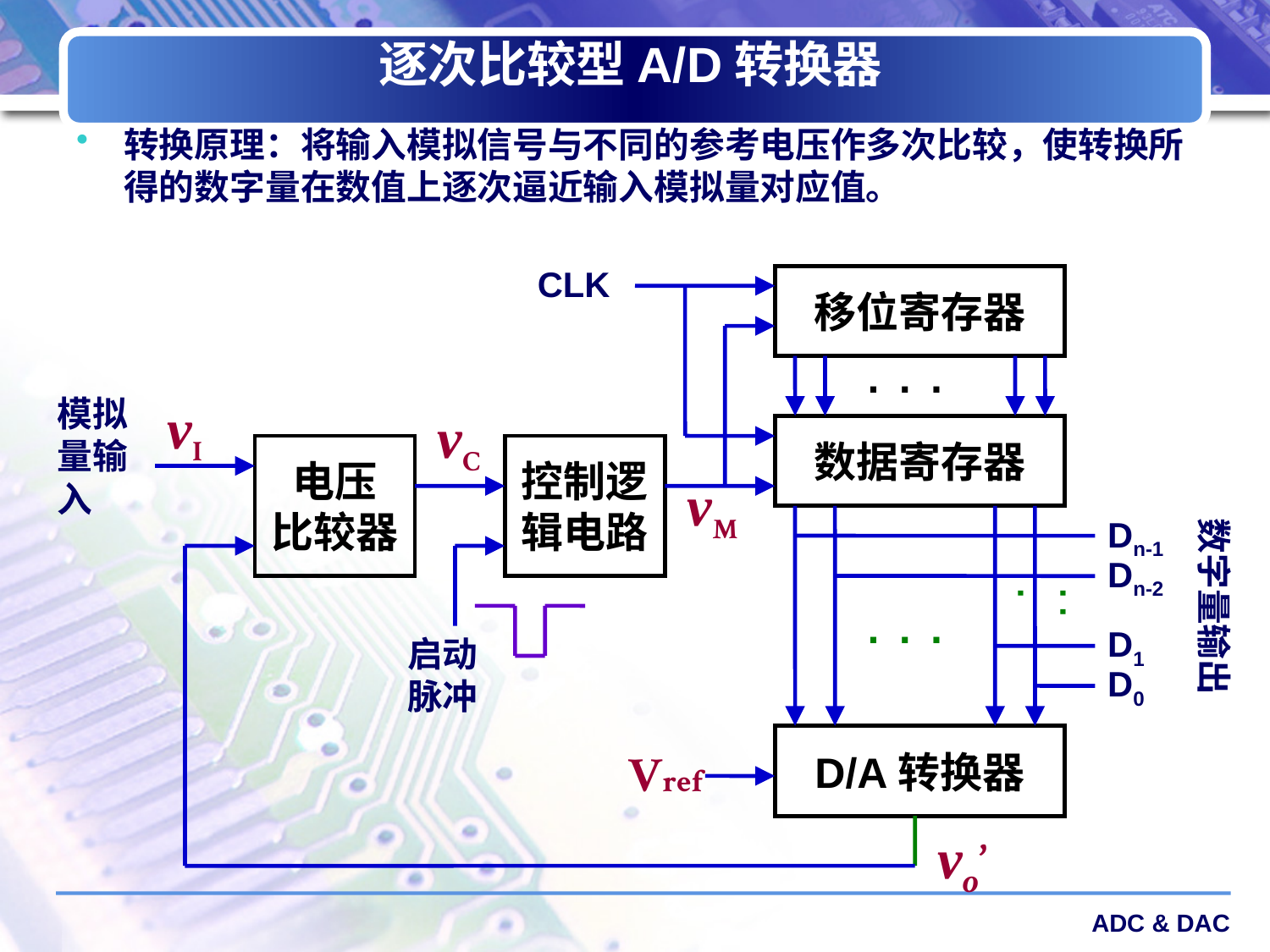

# 逐次比较型A/D转换器
转换原理：将输入模拟信号与不同的参考电压作多次比较，使转换所得的数字量在数值上逐次逼近输入模拟量对应值。
CLK
移位寄存器

·  ·  ·

模拟量输入
vI
vC
数据寄存器
电压
比较器
控制逻
辑电路

vM

Dn-1
数字量输出

Dn-2

· · ·

·  ·  ·
D1
启动脉冲

D0

D/A转换器
Vref

vo’